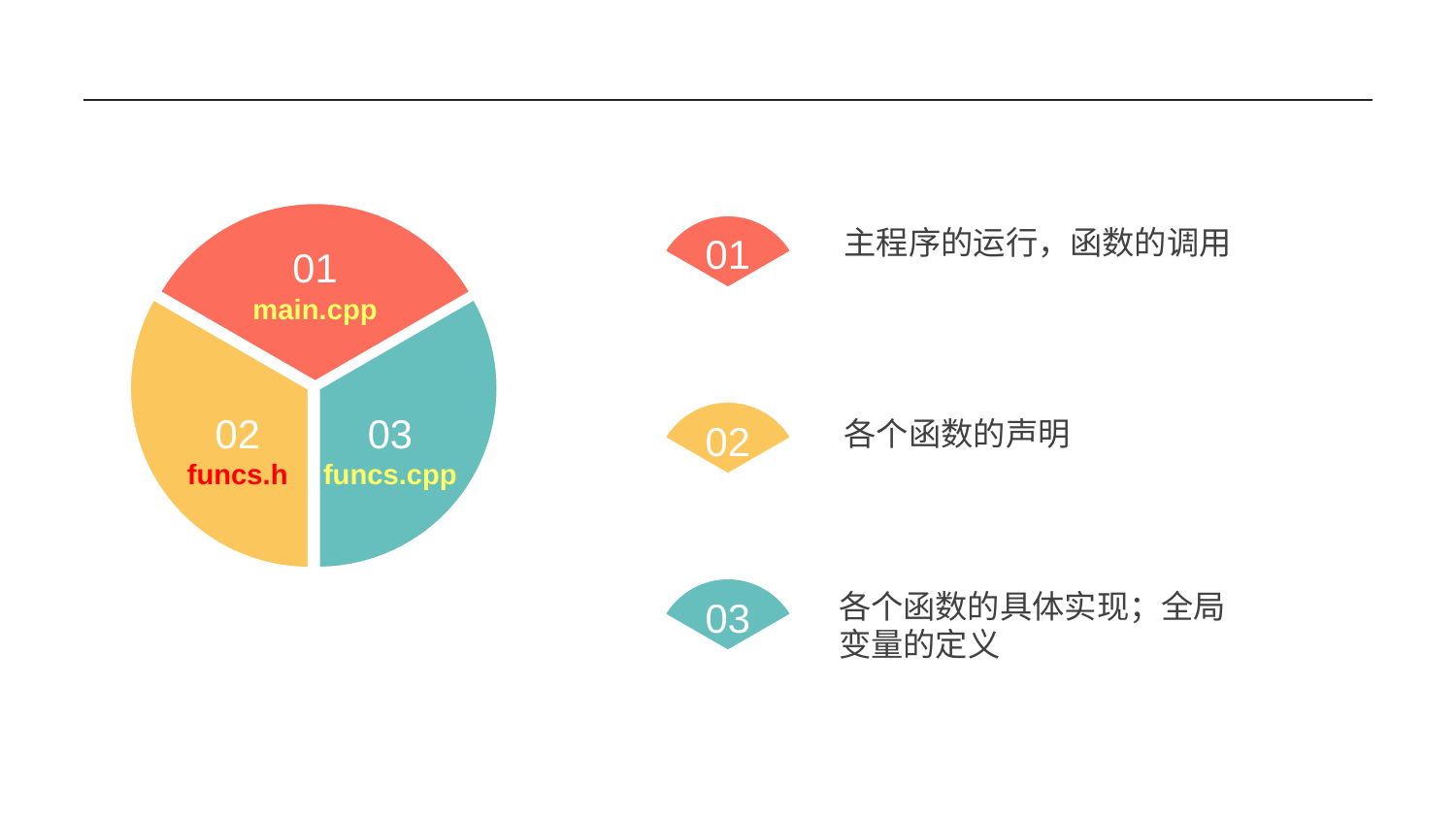

01
main.cpp

02
funcs.h

03
funcs.cpp

01
主程序的运行，函数的调用

02
各个函数的声明

03
各个函数的具体实现；全局变量的定义